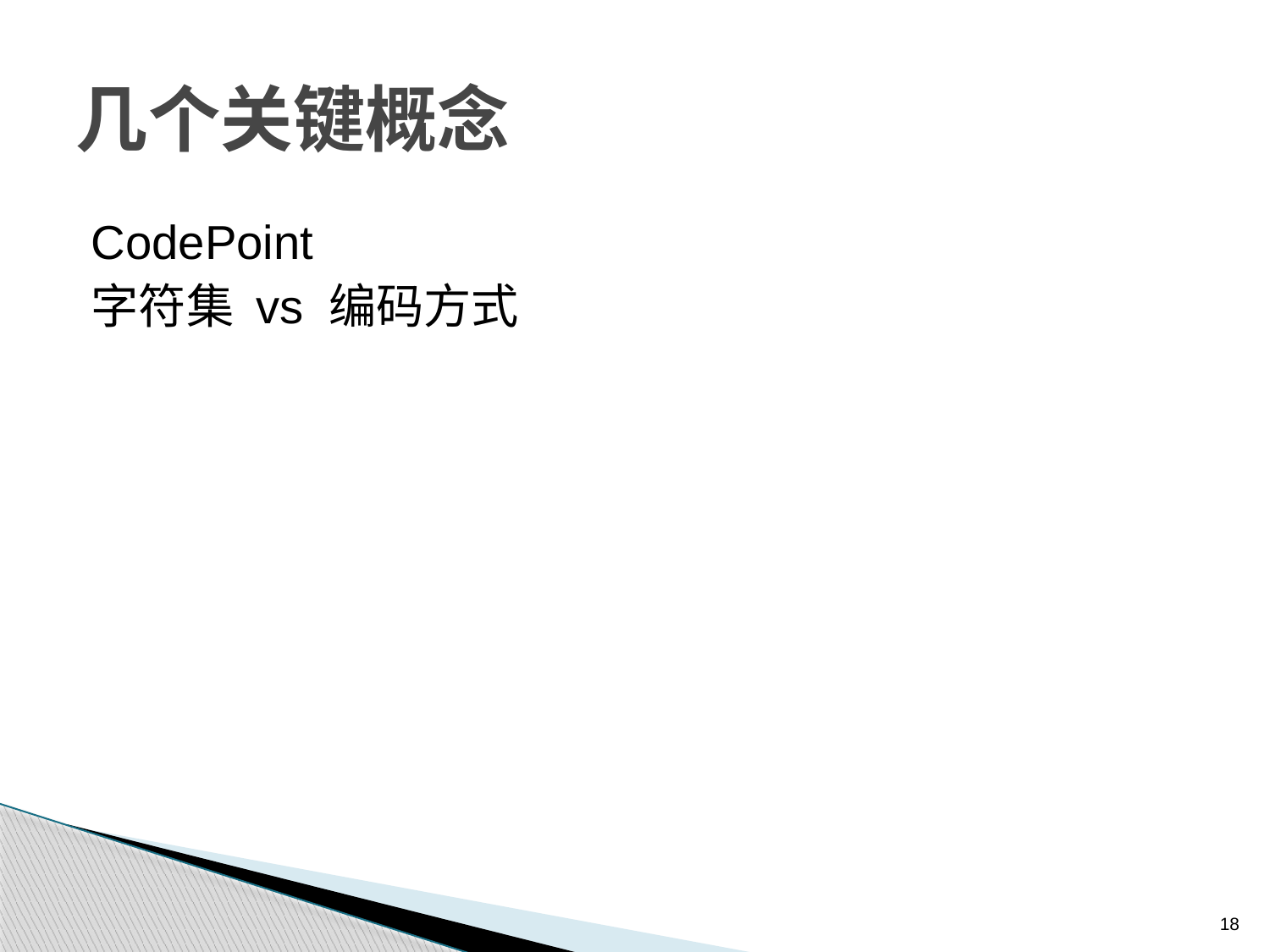

# 几个关键概念
CodePoint
字符集 vs 编码方式

18